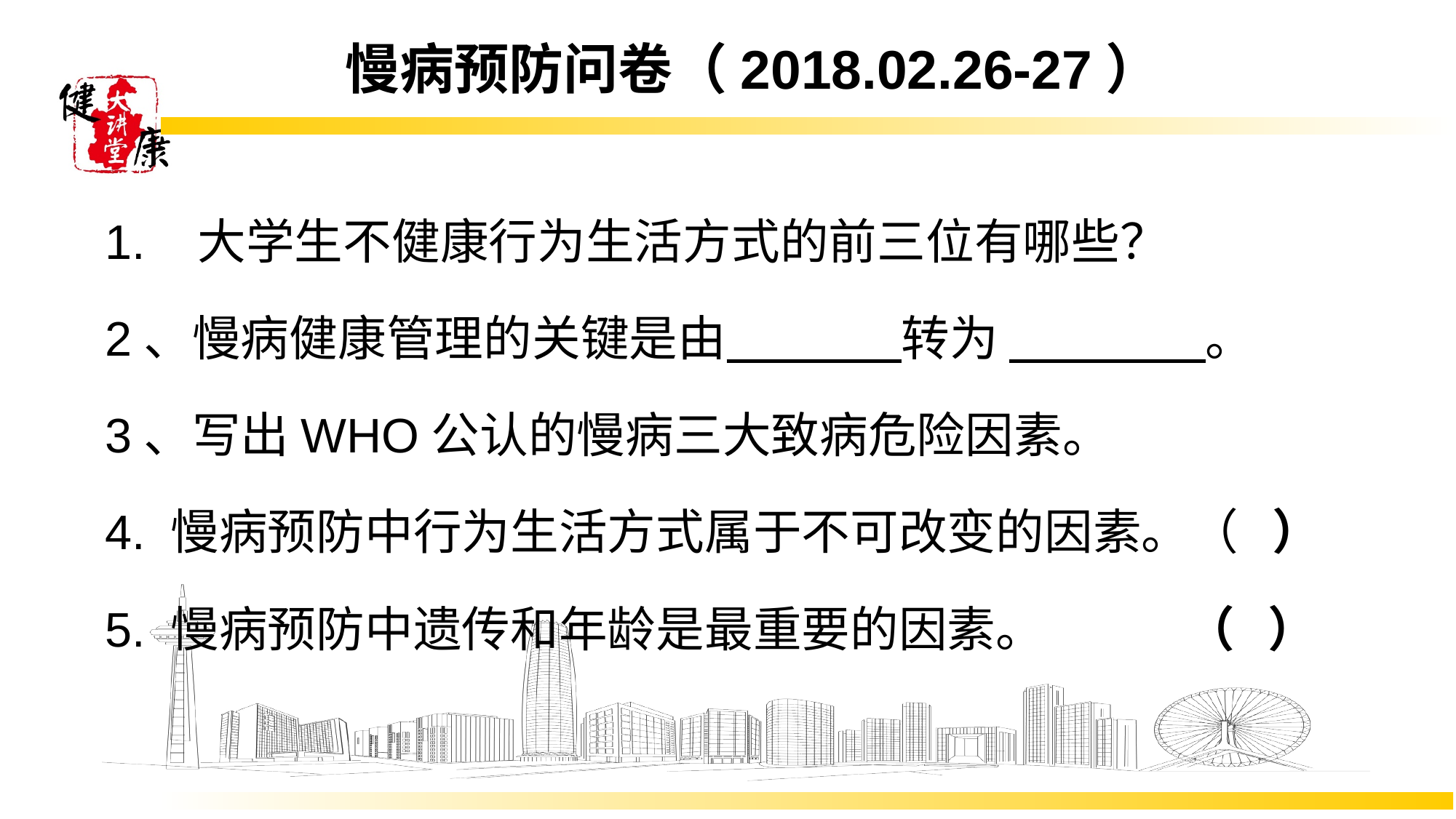

# 慢病预防问卷（2018.02.26-27）
1.   大学生不健康行为生活方式的前三位有哪些？
2、慢病健康管理的关键是由                转为                   。
3、写出WHO公认的慢病三大致病危险因素。
4. 慢病预防中行为生活方式属于不可改变的因素。（   ）
5. 慢病预防中遗传和年龄是最重要的因素。             （   ）